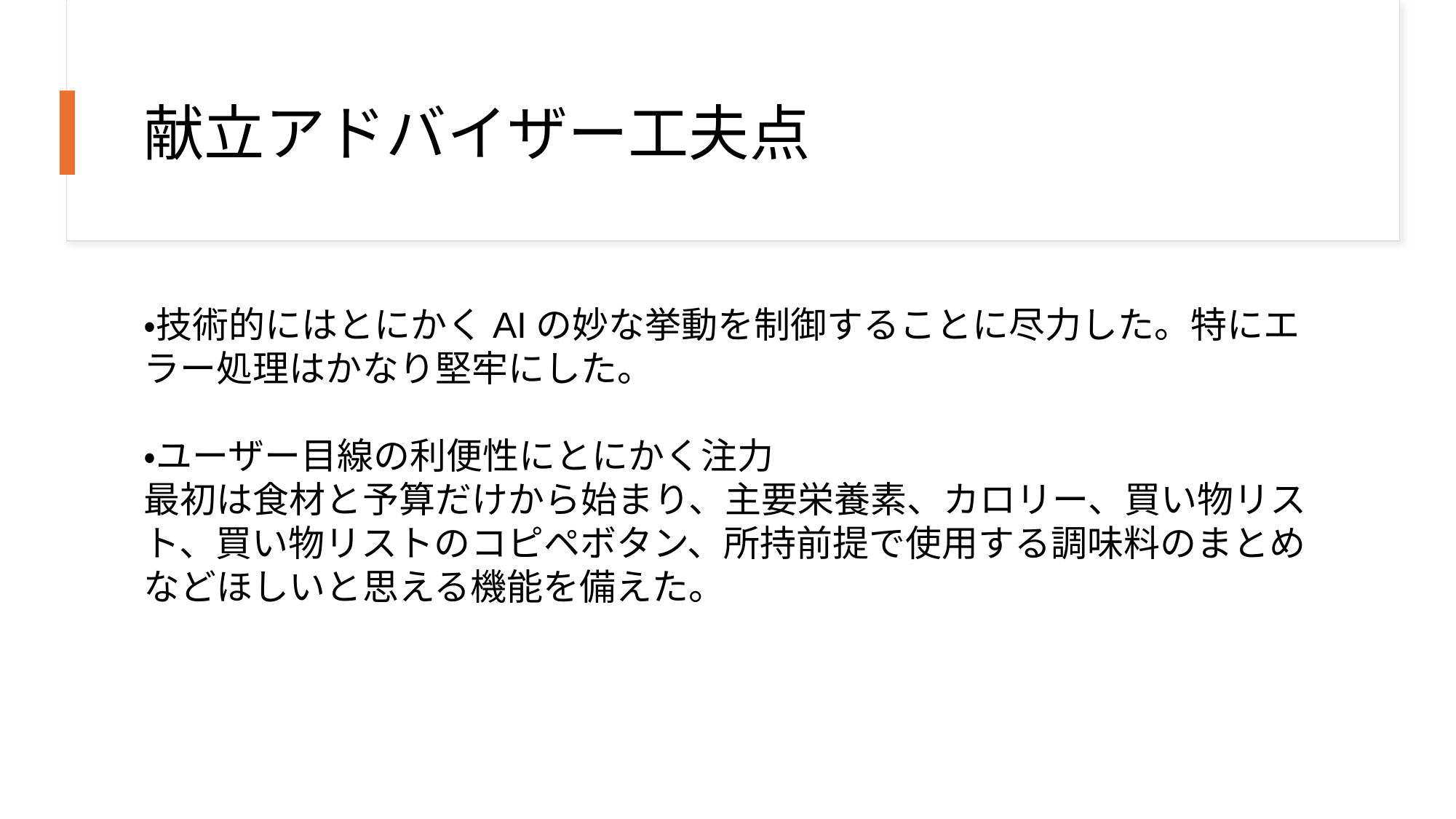

# 献立アドバイザー工夫点

・技術的にはとにかくAIの妙な挙動を制御することに尽力した。特にエラー処理はかなり堅牢にした。

・ユーザー目線の利便性にとにかく注力
最初は食材と予算だけから始まり、主要栄養素、カロリー、買い物リスト、買い物リストのコピペボタン、所持前提で使用する調味料のまとめなどほしいと思える機能を備えた。